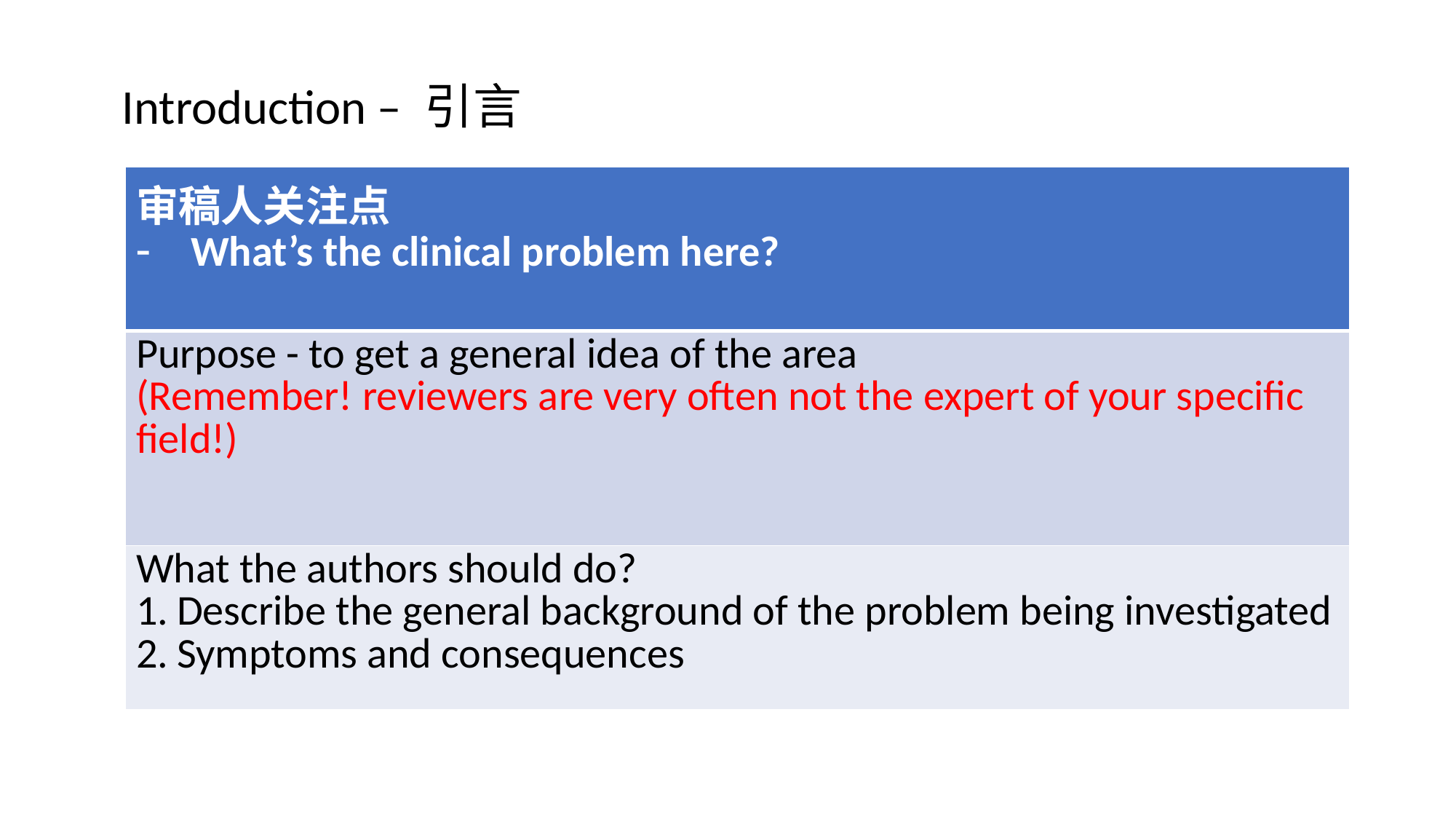

Introduction – 引言
| 审稿人关注点 What’s the clinical problem here? |
| --- |
| Purpose - to get a general idea of the area (Remember! reviewers are very often not the expert of your specific field!) |
| What the authors should do? Describe the general background of the problem being investigated Symptoms and consequences |